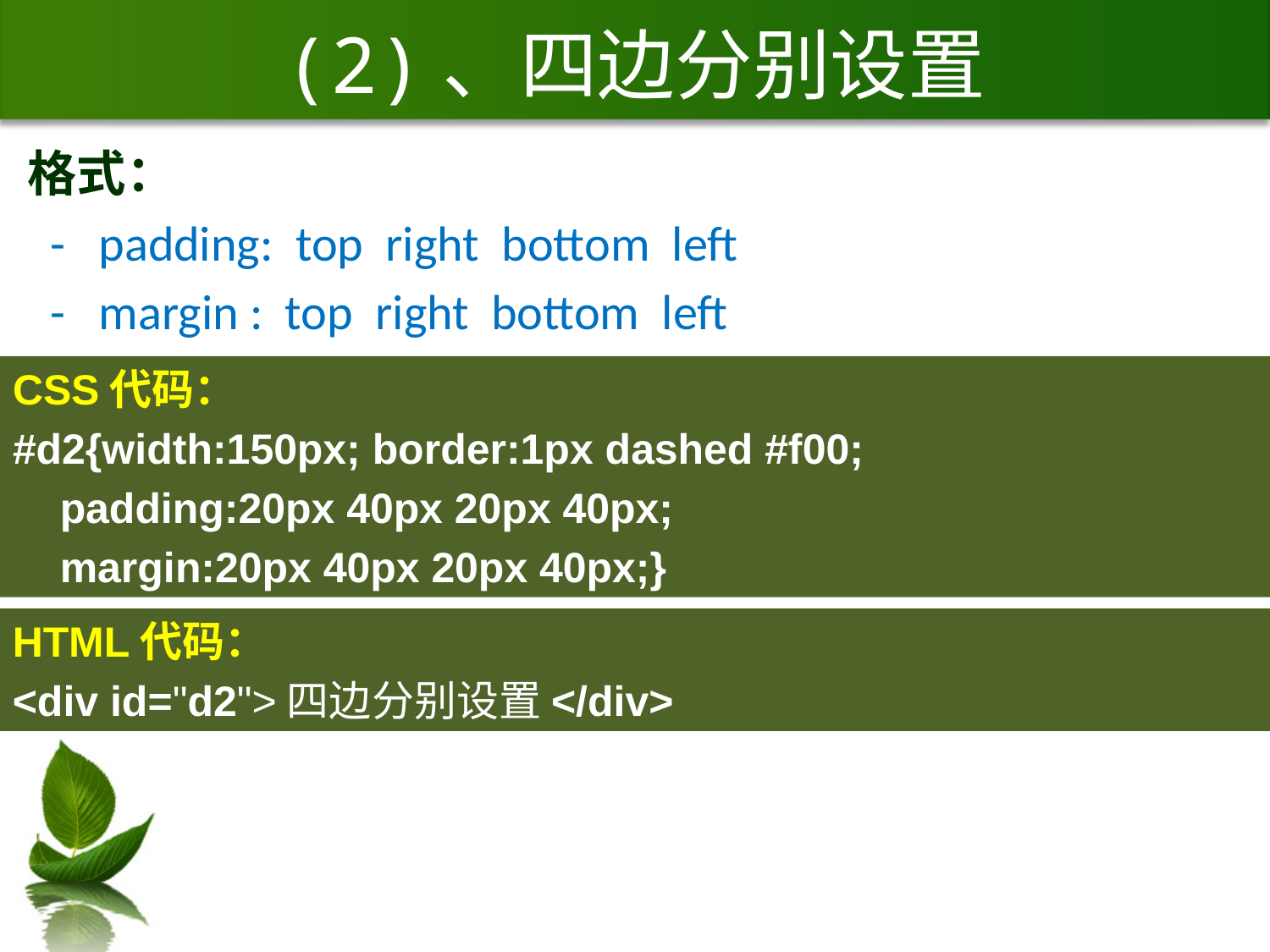

# (2)、四边分别设置
格式：
  -   padding:  top  right  bottom  left
  -   margin :  top  right  bottom  left
CSS代码：
#d2{width:150px; border:1px dashed #f00;
    padding:20px 40px 20px 40px;
    margin:20px 40px 20px 40px;}
HTML代码：
<div id="d2">四边分别设置</div>